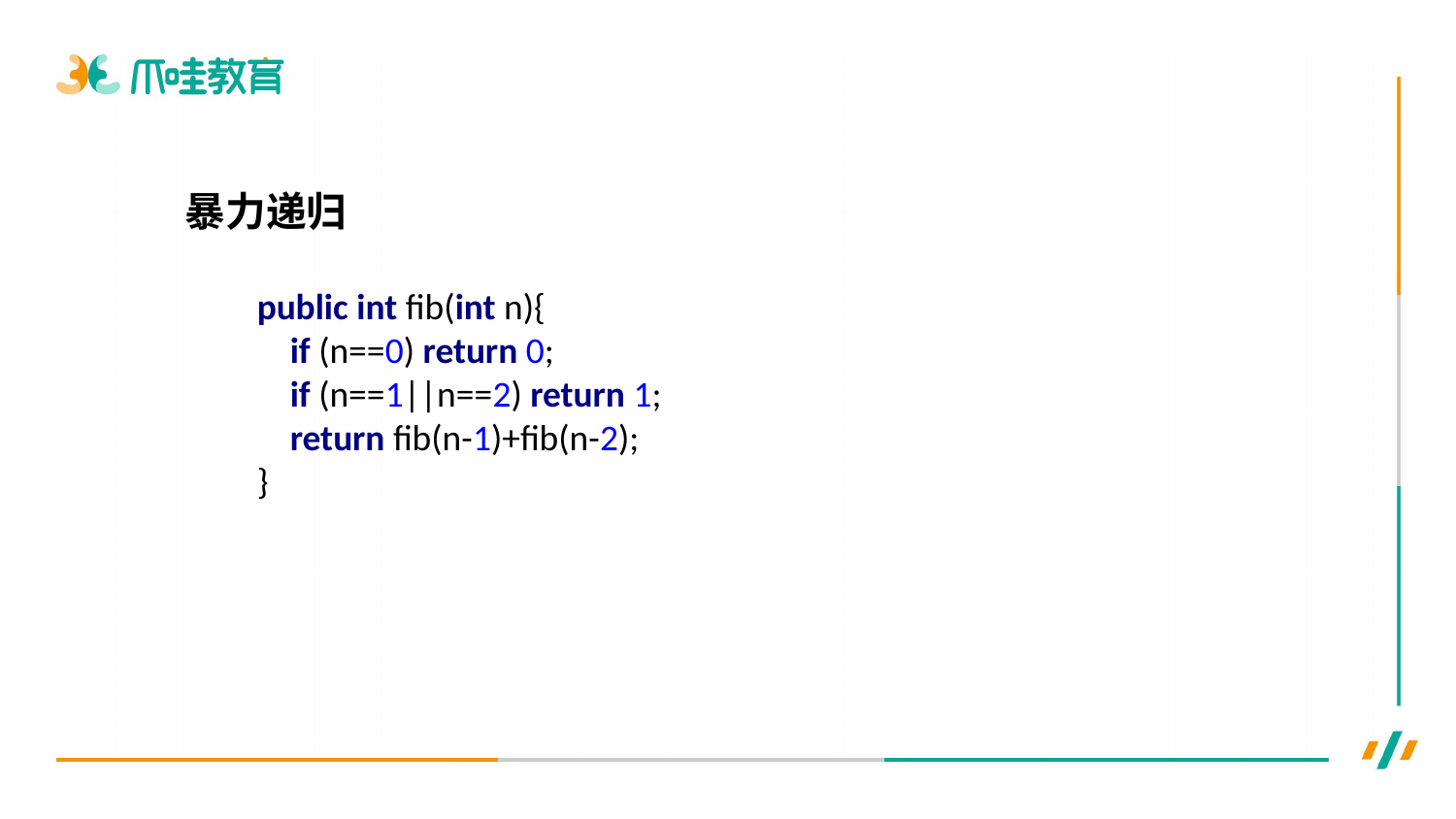

暴力递归
public int fib(int n){
    if (n==0) return 0;
    if (n==1||n==2) return 1;
    return fib(n-1)+fib(n-2);
}